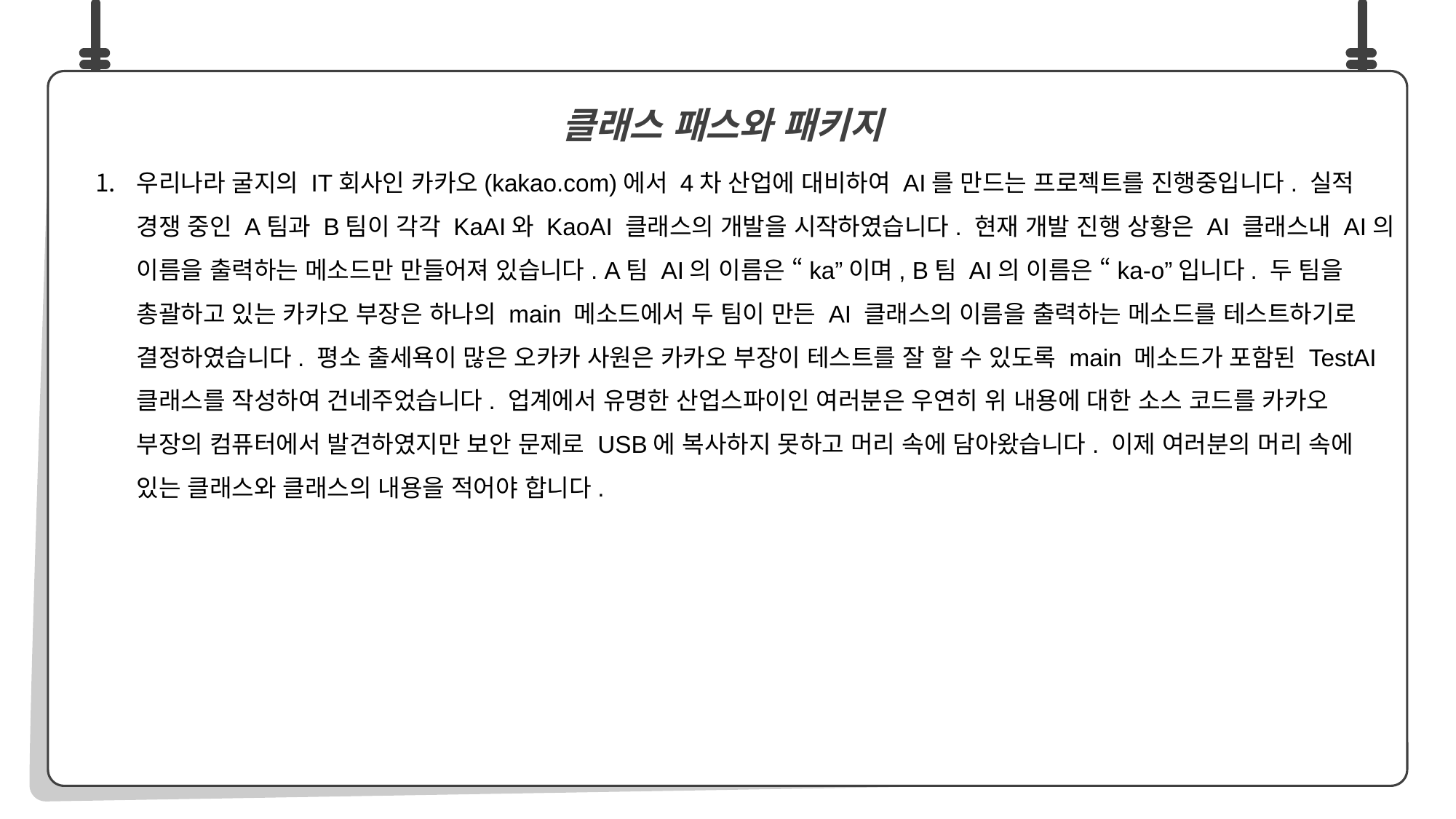

우리나라 굴지의 IT회사인 카카오(kakao.com)에서 4차 산업에 대비하여 AI를 만드는 프로젝트를 진행중입니다. 실적 경쟁 중인 A팀과 B팀이 각각 KaAI와 KaoAI 클래스의 개발을 시작하였습니다. 현재 개발 진행 상황은 AI 클래스내 AI의 이름을 출력하는 메소드만 만들어져 있습니다. A팀 AI의 이름은 “ka”이며, B팀 AI의 이름은 “ka-o”입니다. 두 팀을 총괄하고 있는 카카오 부장은 하나의 main 메소드에서 두 팀이 만든 AI 클래스의 이름을 출력하는 메소드를 테스트하기로 결정하였습니다. 평소 출세욕이 많은 오카카 사원은 카카오 부장이 테스트를 잘 할 수 있도록 main 메소드가 포함된 TestAI 클래스를 작성하여 건네주었습니다. 업계에서 유명한 산업스파이인 여러분은 우연히 위 내용에 대한 소스 코드를 카카오 부장의 컴퓨터에서 발견하였지만 보안 문제로 USB에 복사하지 못하고 머리 속에 담아왔습니다. 이제 여러분의 머리 속에 있는 클래스와 클래스의 내용을 적어야 합니다.

클래스 패스와 패키지